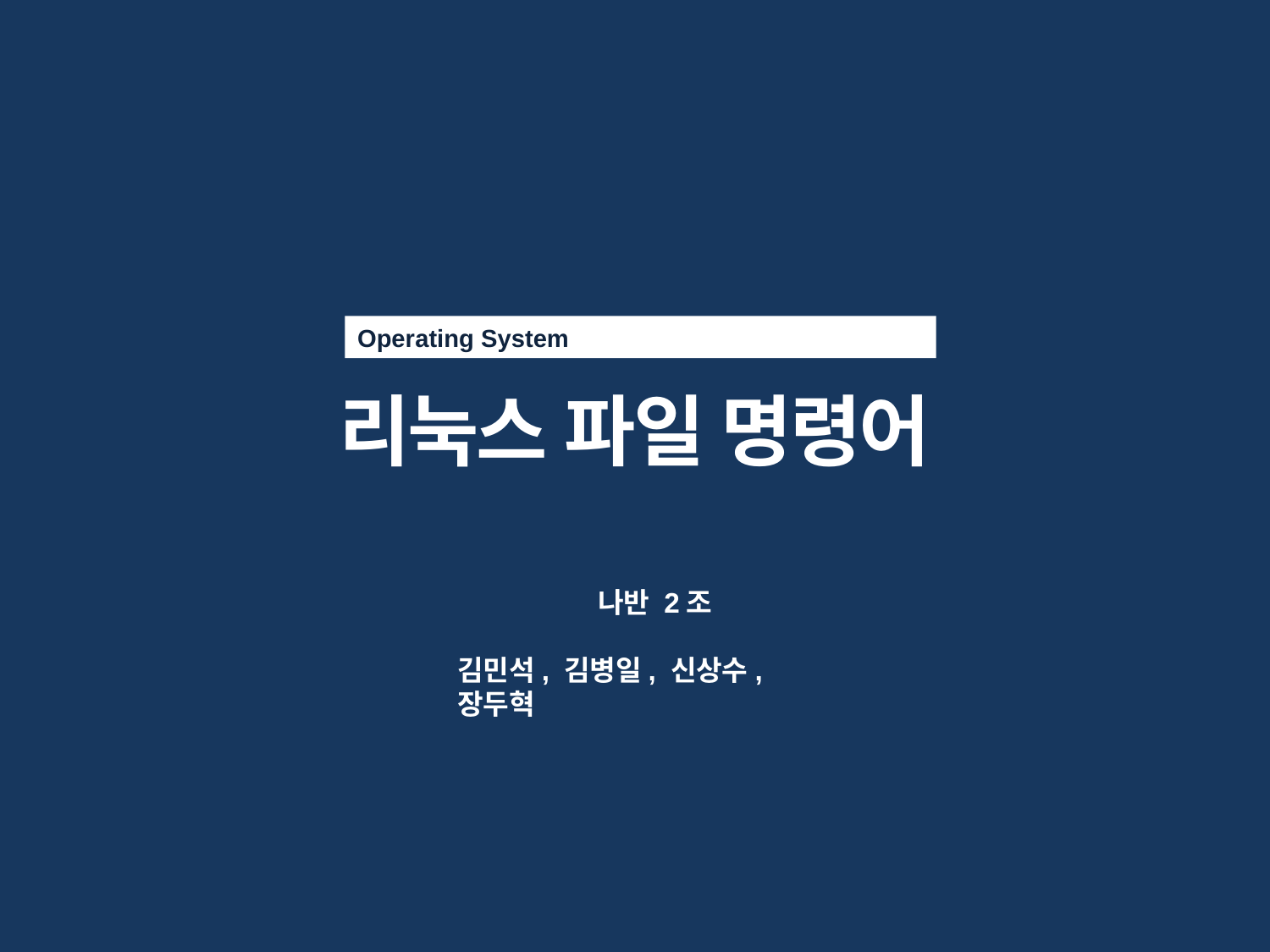

Operating System
리눅스 파일 명령어
나반 2조

김민석, 김병일, 신상수, 장두혁